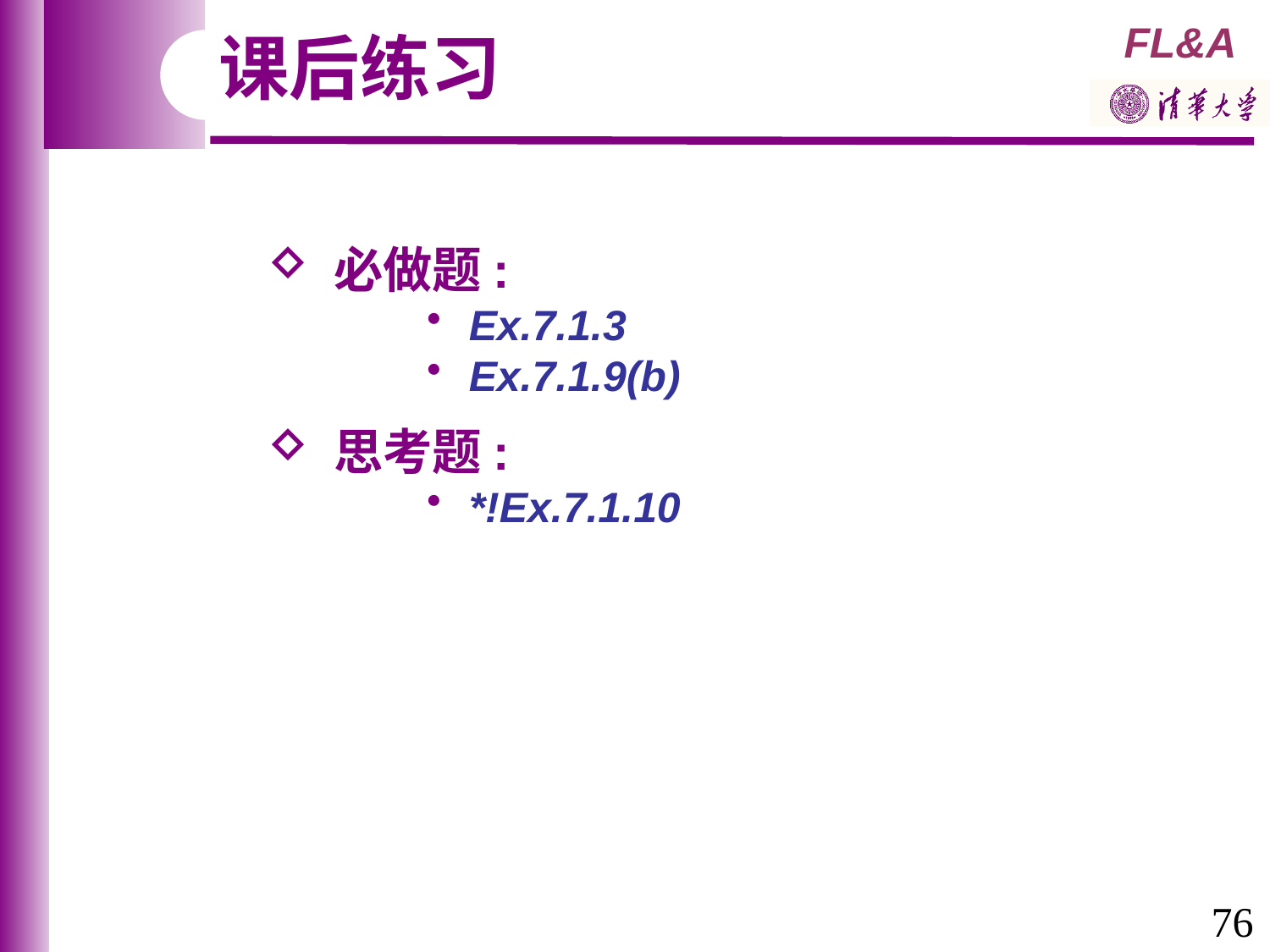

课后练习

 必做题:
 Ex.7.1.3
 Ex.7.1.9(b)

 思考题:
 *!Ex.7.1.10
76